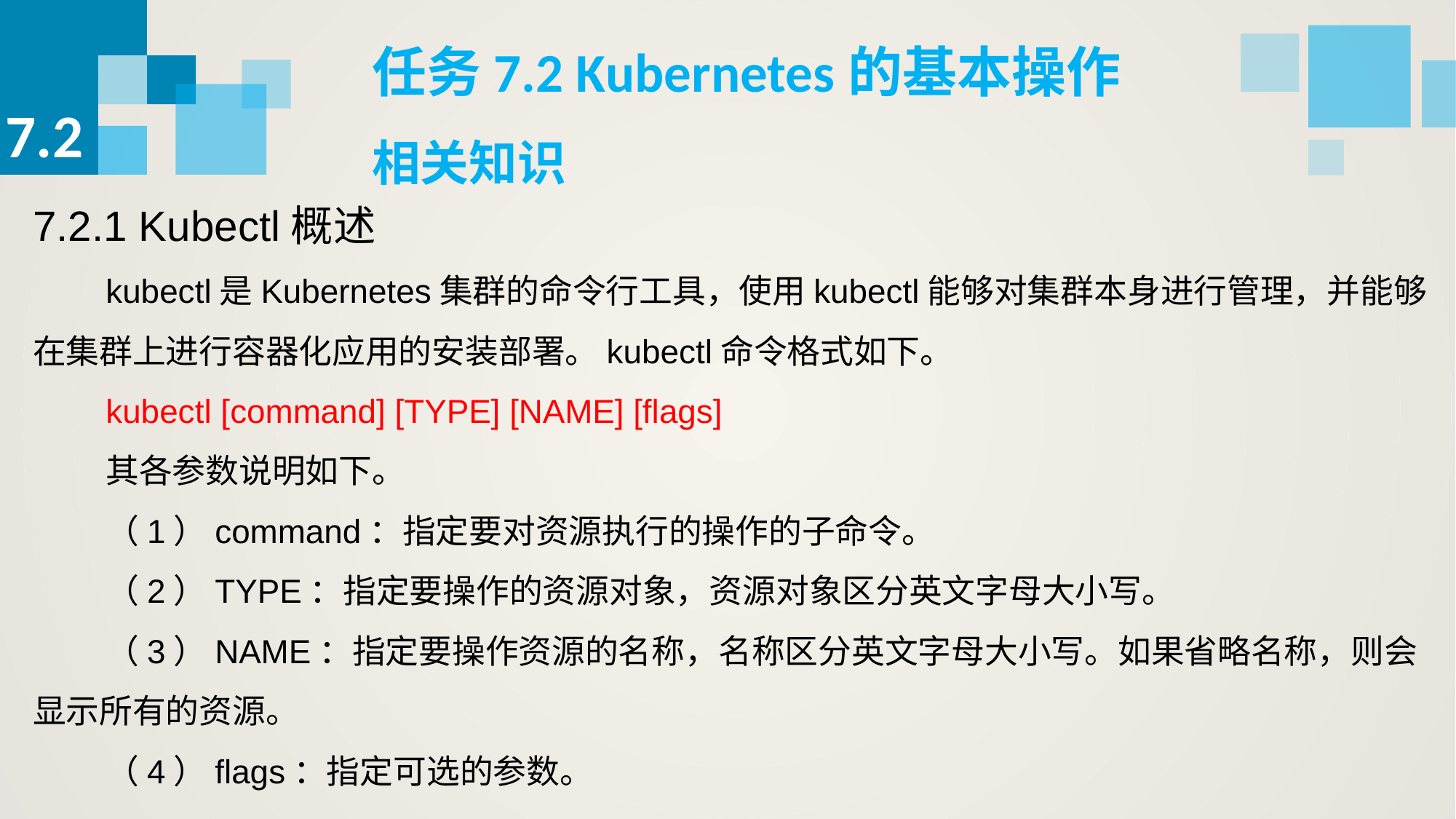

任务7.2 Kubernetes的基本操作
7.2
相关知识
7.2.1 Kubectl概述
kubectl是Kubernetes集群的命令行工具，使用kubectl能够对集群本身进行管理，并能够在集群上进行容器化应用的安装部署。kubectl命令格式如下。
kubectl [command] [TYPE] [NAME] [flags]
其各参数说明如下。
（1）command：指定要对资源执行的操作的子命令。
（2）TYPE：指定要操作的资源对象，资源对象区分英文字母大小写。
（3）NAME：指定要操作资源的名称，名称区分英文字母大小写。如果省略名称，则会显示所有的资源。
（4）flags：指定可选的参数。